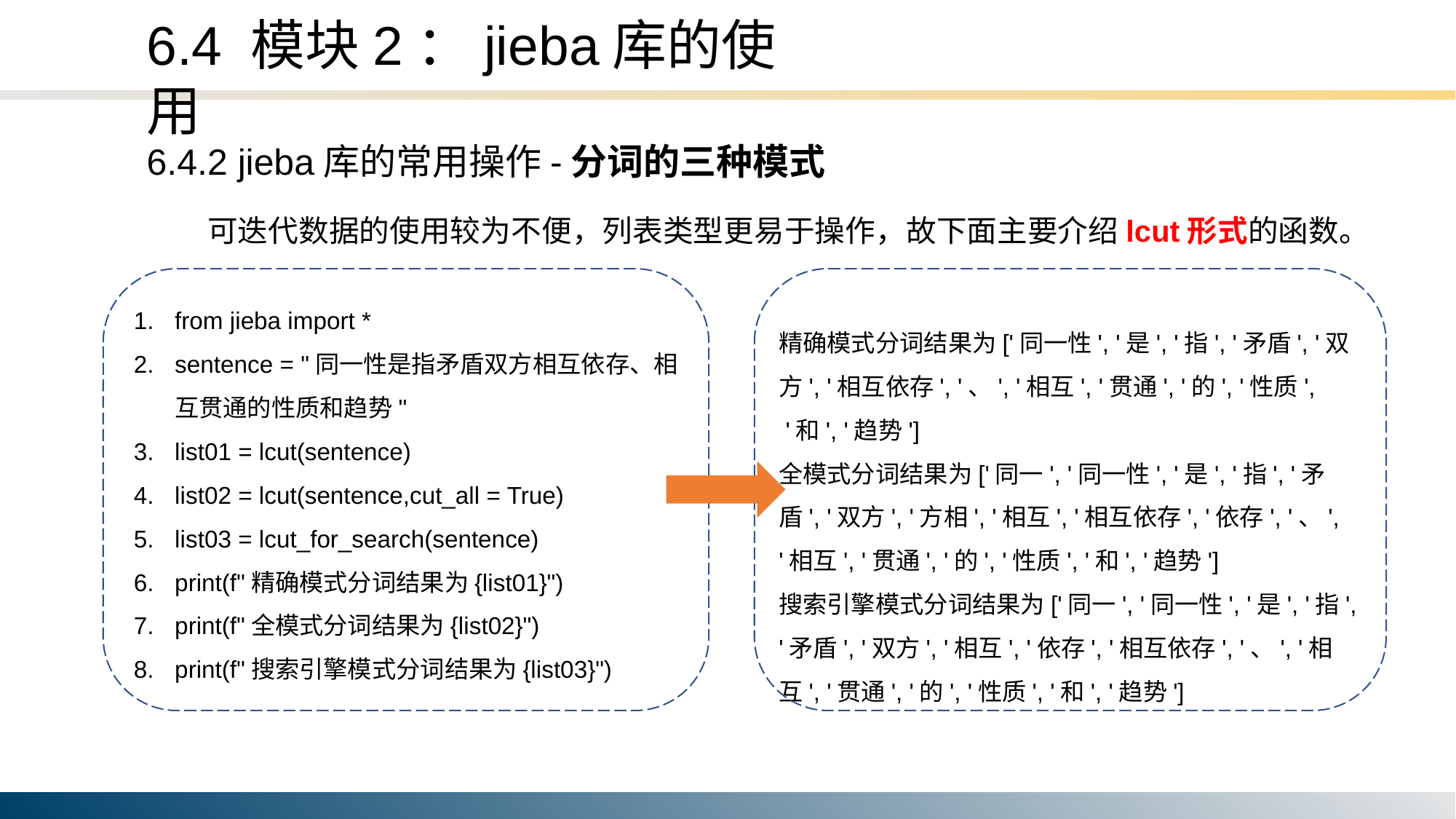

6.4 模块2：jieba库的使用
6.4.2 jieba库的常用操作-分词的三种模式
可迭代数据的使用较为不便，列表类型更易于操作，故下面主要介绍lcut形式的函数。

from jieba import *
sentence = "同一性是指矛盾双方相互依存、相互贯通的性质和趋势"
list01 = lcut(sentence)
list02 = lcut(sentence,cut_all = True)
list03 = lcut_for_search(sentence)
print(f"精确模式分词结果为{list01}")
print(f"全模式分词结果为{list02}")
print(f"搜索引擎模式分词结果为{list03}")
精确模式分词结果为['同一性', '是', '指', '矛盾', '双方', '相互依存', '、', '相互', '贯通', '的', '性质', '和', '趋势']
全模式分词结果为['同一', '同一性', '是', '指', '矛盾', '双方', '方相', '相互', '相互依存', '依存', '、', '相互', '贯通', '的', '性质', '和', '趋势']
搜索引擎模式分词结果为['同一', '同一性', '是', '指', '矛盾', '双方', '相互', '依存', '相互依存', '、', '相互', '贯通', '的', '性质', '和', '趋势']